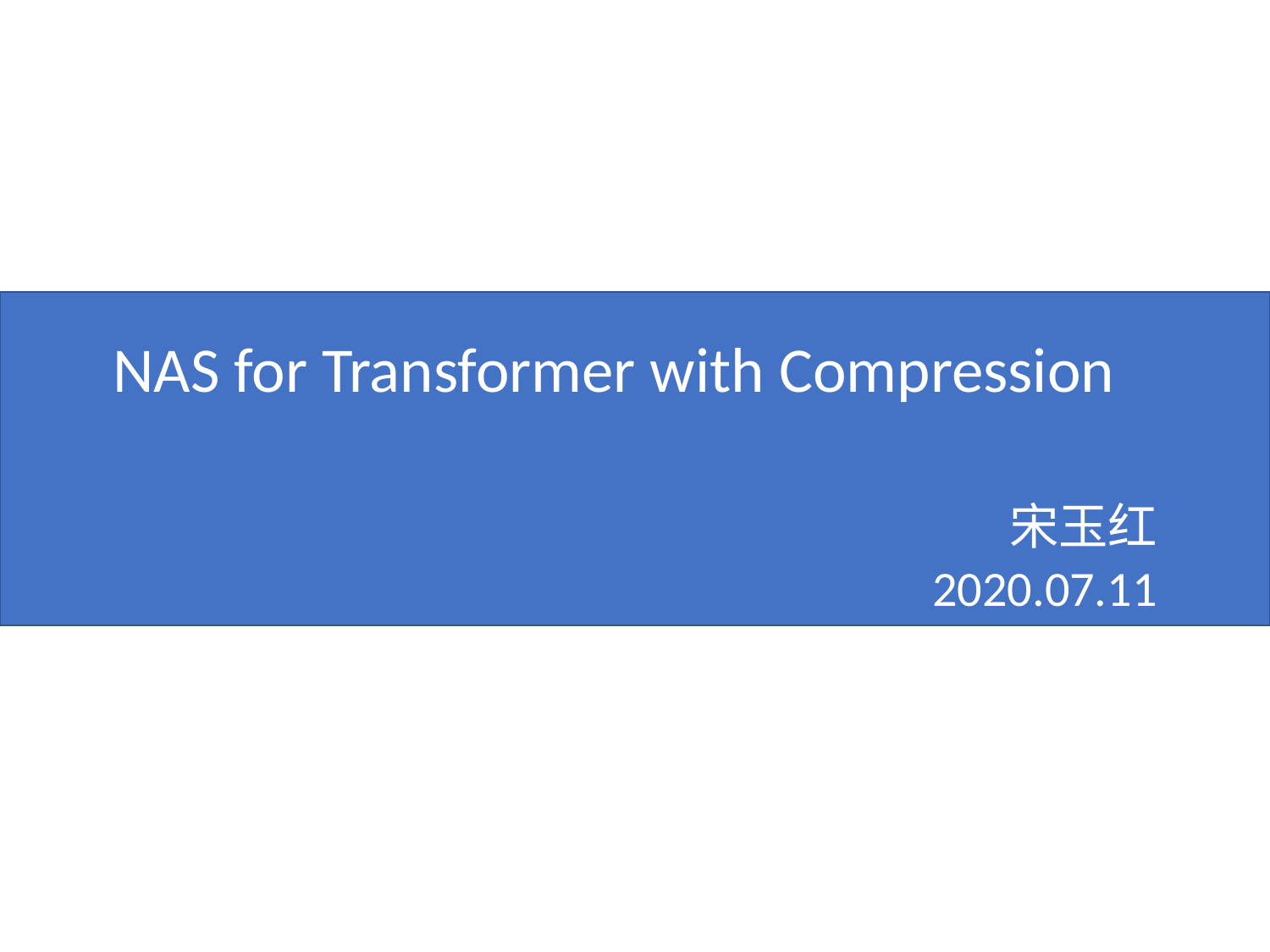

NAS for Transformer with Compression

		宋玉红
2020.07.11